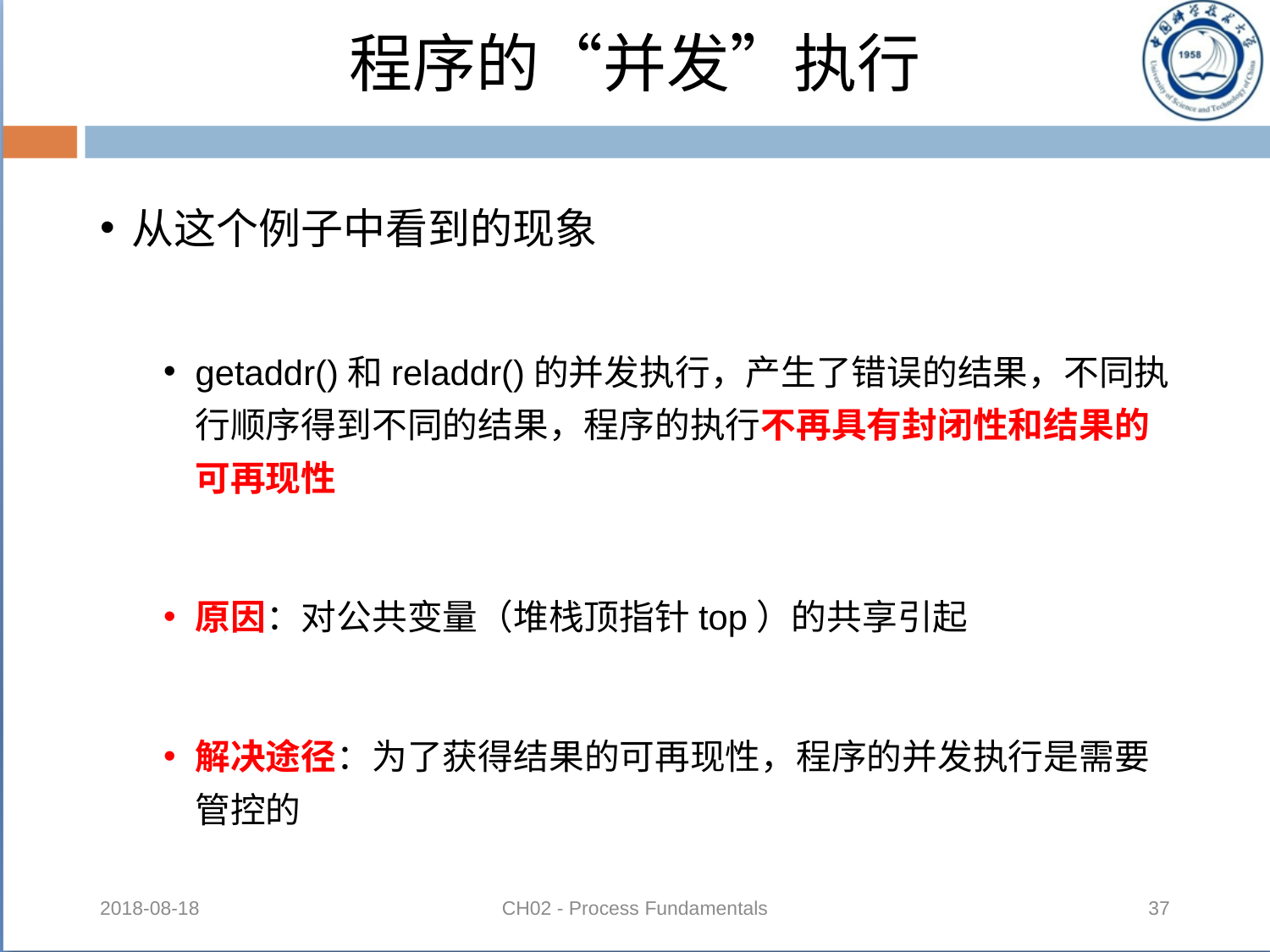

# 程序的“并发”执行
从这个例子中看到的现象

getaddr()和reladdr()的并发执行，产生了错误的结果，不同执行顺序得到不同的结果，程序的执行不再具有封闭性和结果的可再现性

原因：对公共变量（堆栈顶指针top）的共享引起

解决途径：为了获得结果的可再现性，程序的并发执行是需要管控的
2018-08-18
CH02 - Process Fundamentals
37